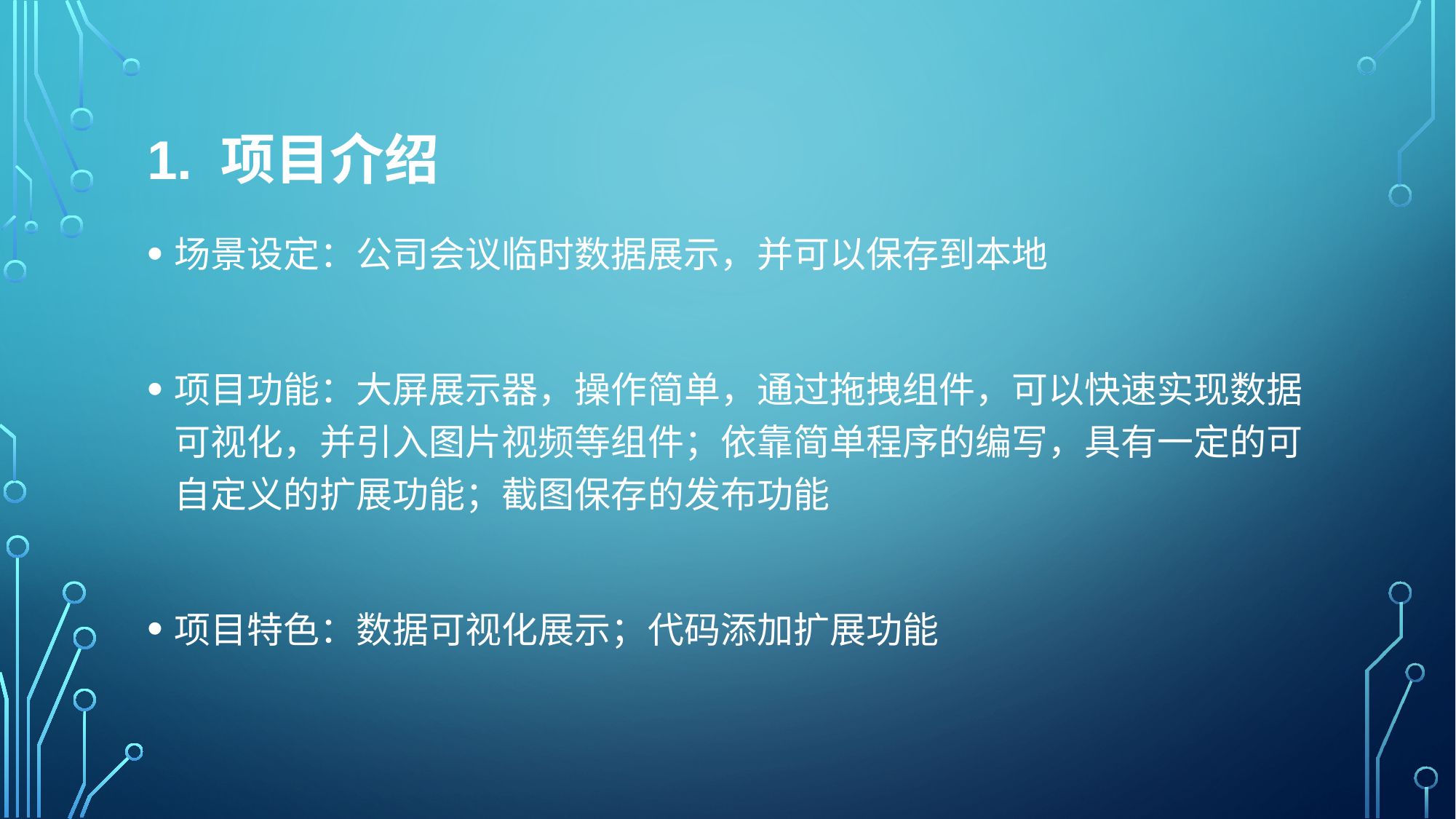

# 1. 项目介绍
场景设定：公司会议临时数据展示，并可以保存到本地

项目功能：大屏展示器，操作简单，通过拖拽组件，可以快速实现数据可视化，并引入图片视频等组件；依靠简单程序的编写，具有一定的可自定义的扩展功能；截图保存的发布功能

项目特色：数据可视化展示；代码添加扩展功能